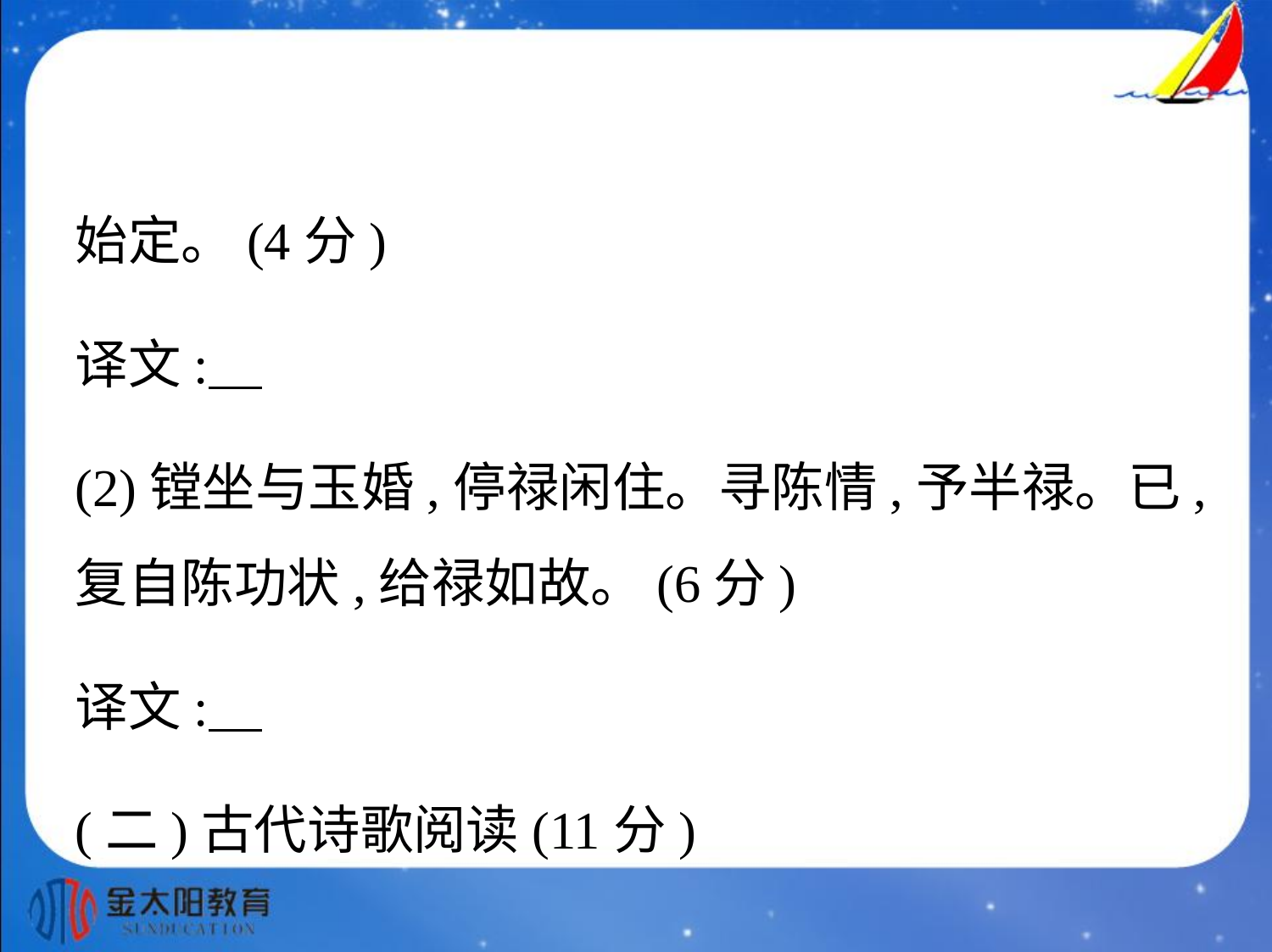

始定。(4分)
译文:
(2)镗坐与玉婚,停禄闲住。寻陈情,予半禄。已,
复自陈功状,给禄如故。(6分)
译文:
(二)古代诗歌阅读(11分)